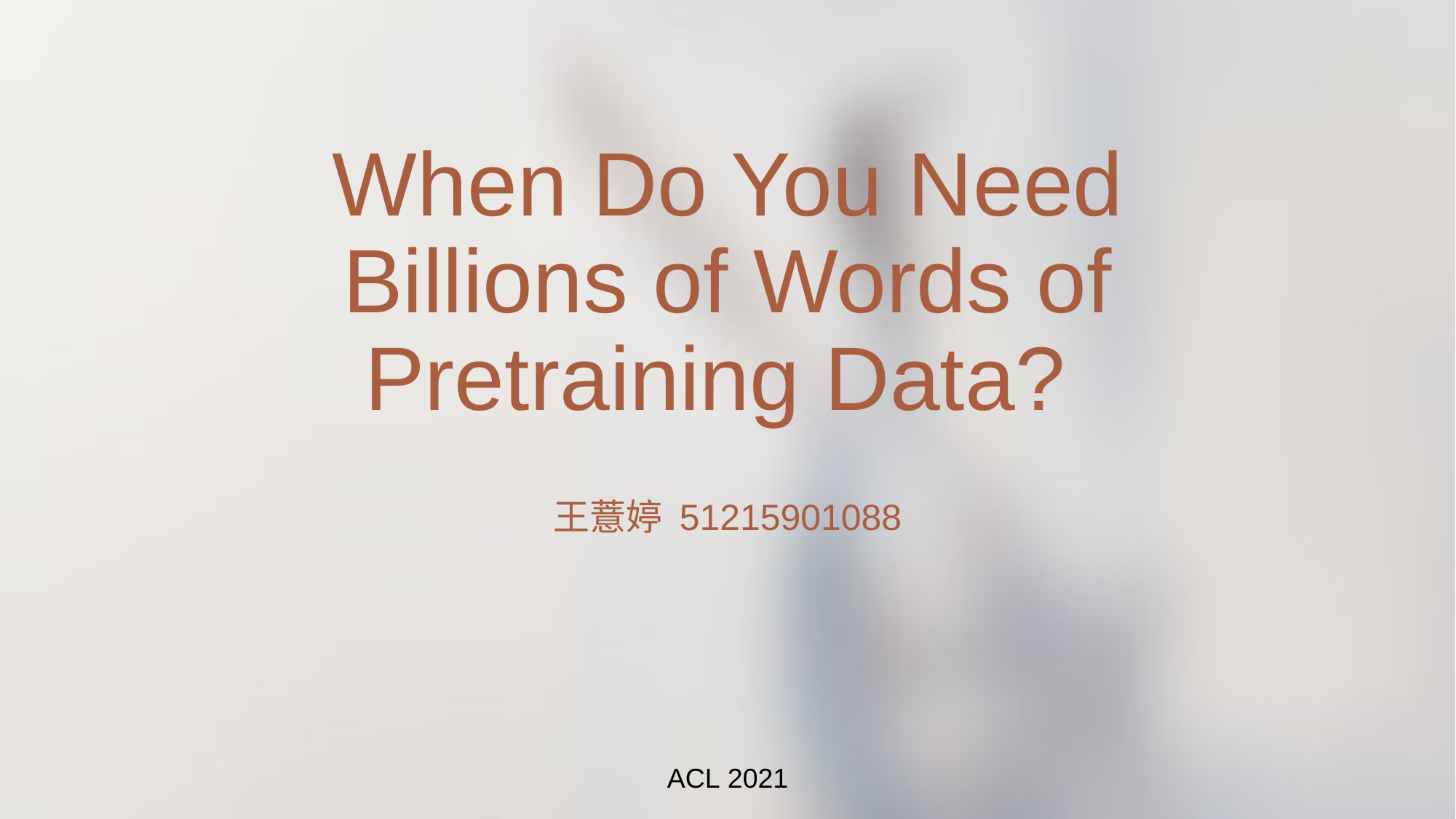

# When Do You Need Billions of Words of Pretraining Data?
王薏婷 51215901088

ACL 2021